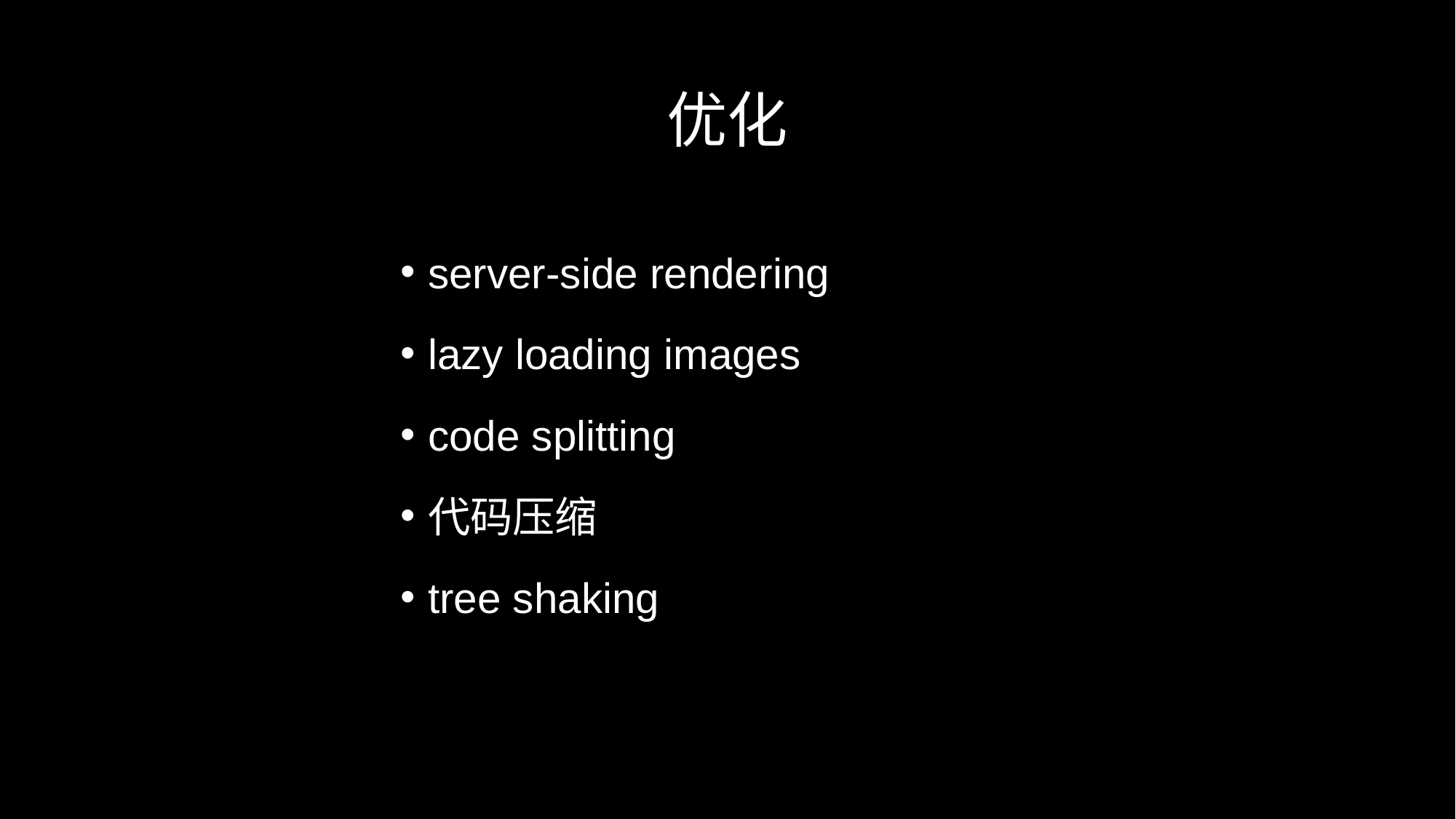

# 优化
server-side rendering
lazy loading images
code splitting
代码压缩
tree shaking